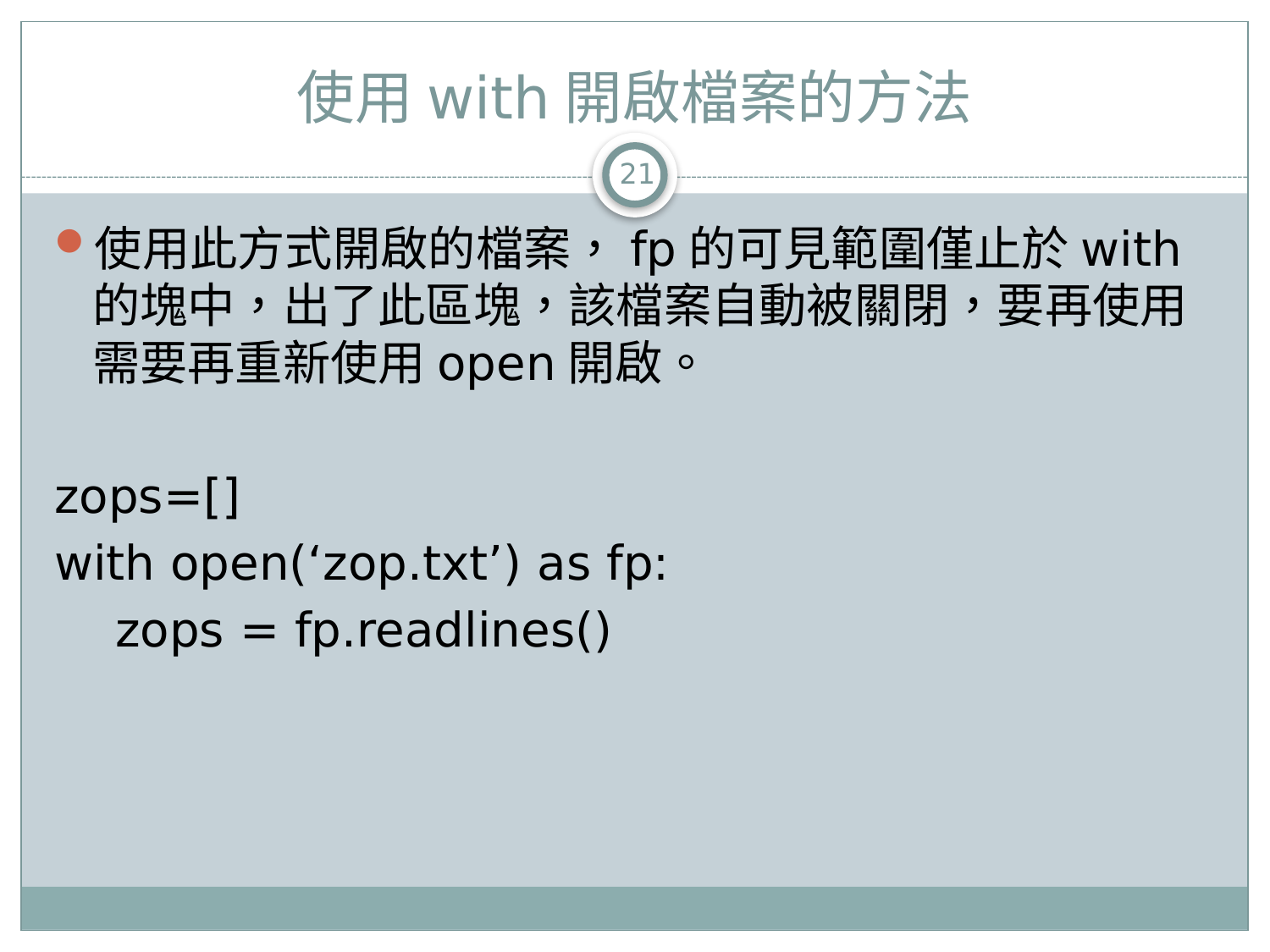

# 使用with開啟檔案的方法
21
使用此方式開啟的檔案，fp的可見範圍僅止於with的塊中，出了此區塊，該檔案自動被關閉，要再使用需要再重新使用open開啟。

zops=[]
with open(‘zop.txt’) as fp:
    zops = fp.readlines()